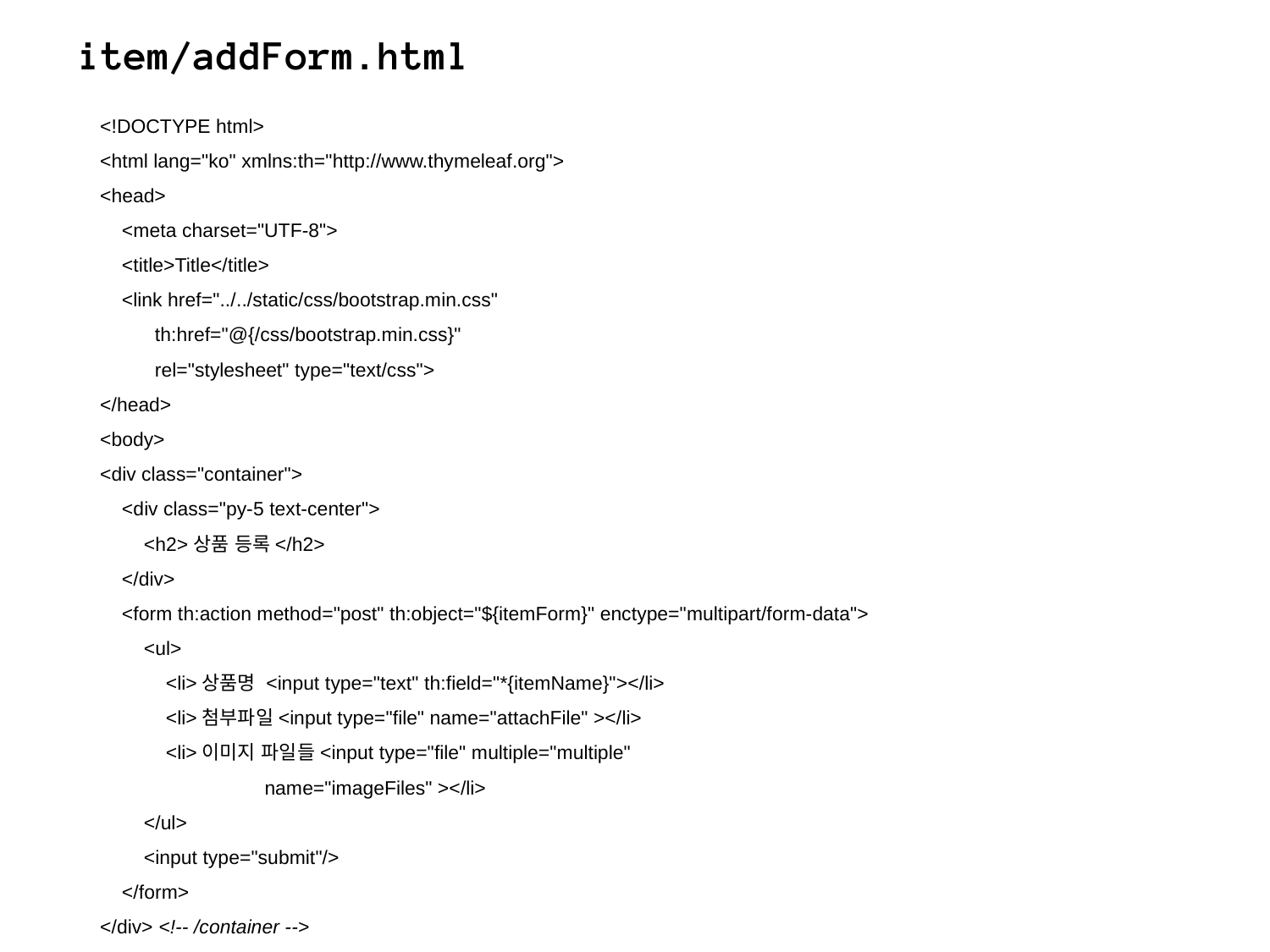

# item/addForm.html
<!DOCTYPE html>
<html lang="ko" xmlns:th="http://www.thymeleaf.org">
<head>
    <meta charset="UTF-8">
    <title>Title</title>
    <link href="../../static/css/bootstrap.min.css"
          th:href="@{/css/bootstrap.min.css}"
          rel="stylesheet" type="text/css">
</head>
<body>
<div class="container">
    <div class="py-5 text-center">
        <h2>상품 등록</h2>
    </div>
    <form th:action method="post" th:object="${itemForm}" enctype="multipart/form-data">
        <ul>
            <li>상품명 <input type="text" th:field="*{itemName}"></li>
            <li>첨부파일<input type="file" name="attachFile" ></li>
            <li>이미지 파일들<input type="file" multiple="multiple"
                              name="imageFiles" ></li>
        </ul>
        <input type="submit"/>
    </form>
</div> <!-- /container -->
</body>
</html>